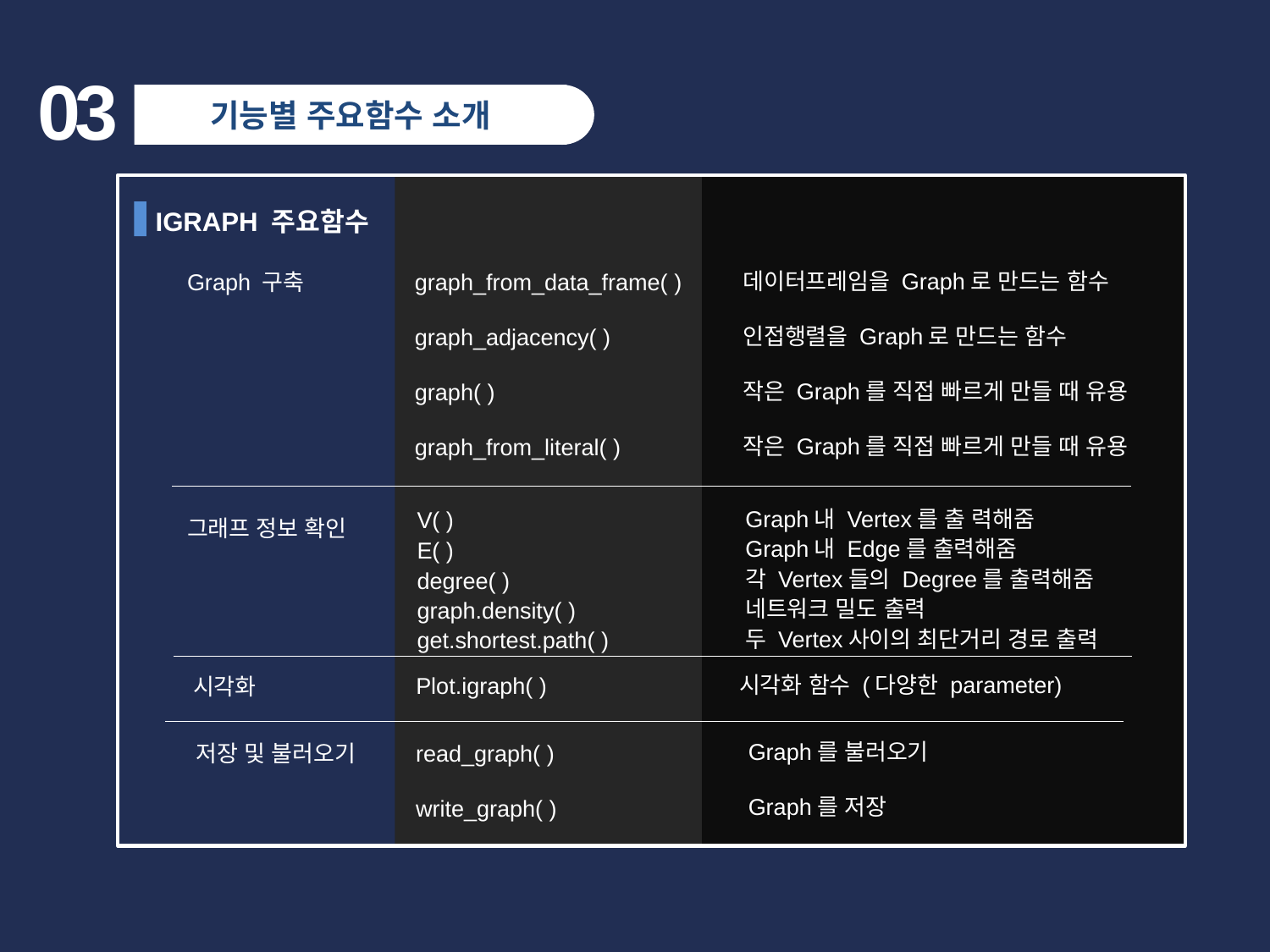

03
기능별 주요함수 소개

 IGRAPH 주요함수

데이터프레임을 Graph로 만드는 함수

인접행렬을 Graph로 만드는 함수

작은 Graph를 직접 빠르게 만들 때 유용

작은 Graph를 직접 빠르게 만들 때 유용
graph_from_data_frame( )

graph_adjacency( )

graph( )

graph_from_literal( )

Graph 구축
Graph내 Vertex를 출 력해줌
Graph내 Edge를 출력해줌
각 Vertex들의 Degree를 출력해줌
네트워크 밀도 출력
두 Vertex사이의 최단거리 경로 출력

V( )
E( )
degree( )
graph.density( )
get.shortest.path( )

그래프 정보 확인
시각화 함수 (다양한 parameter)
Plot.igraph( )
시각화
Graph를 불러오기

Graph를 저장

저장 및 불러오기
read_graph( )

write_graph( )